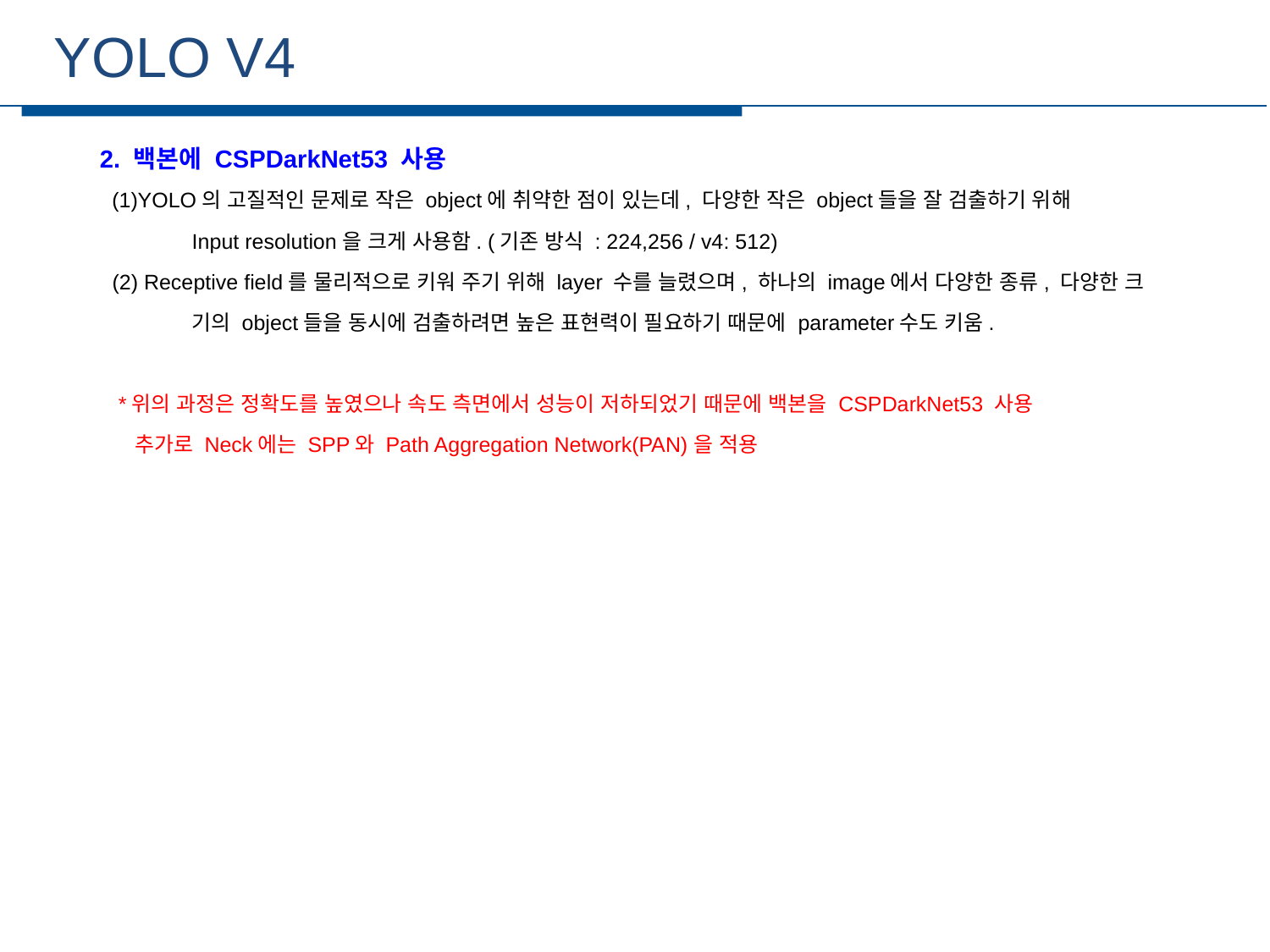

YOLO V4
세부일정

     2. 백본에 CSPDarkNet53 사용
      (1)YOLO의 고질적인 문제로 작은 object에 취약한 점이 있는데, 다양한 작은 object들을 잘 검출하기 위해
	Input resolution을 크게 사용함. (기존 방식 : 224,256 / v4: 512)
        (2) Receptive field를 물리적으로 키워 주기 위해 layer 수를 늘렸으며, 하나의 image에서 다양한 종류, 다양한 크	기의 object들을 동시에 검출하려면 높은 표현력이 필요하기 때문에 parameter수도 키움.

         *위의 과정은 정확도를 높였으나 속도 측면에서 성능이 저하되었기 때문에 백본을 CSPDarkNet53 사용
           추가로 Neck에는 SPP와 Path Aggregation Network(PAN)을 적용